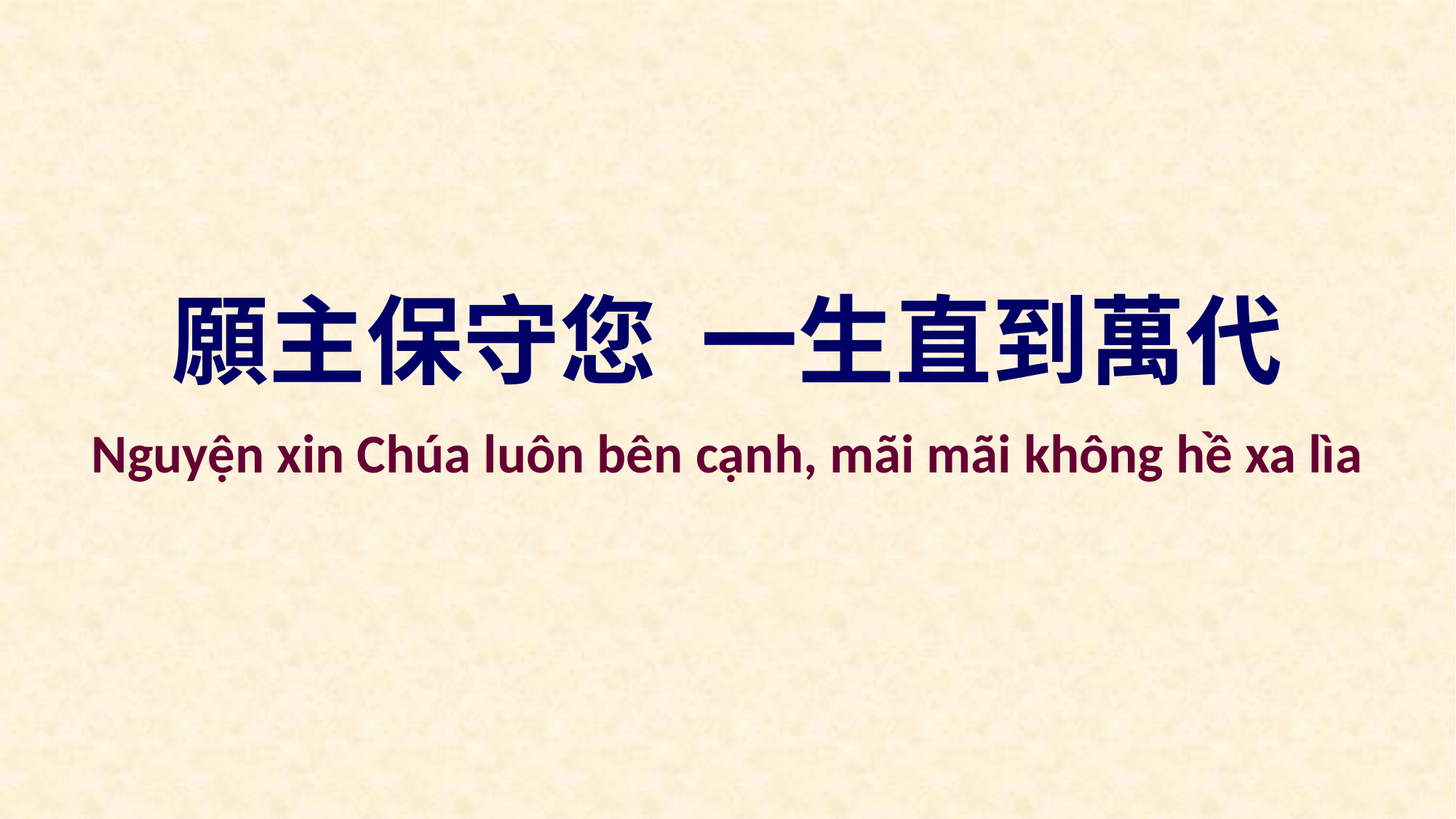

願主保守您  一生直到萬代
Nguyện xin Chúa luôn bên cạnh, mãi mãi không hề xa lìa